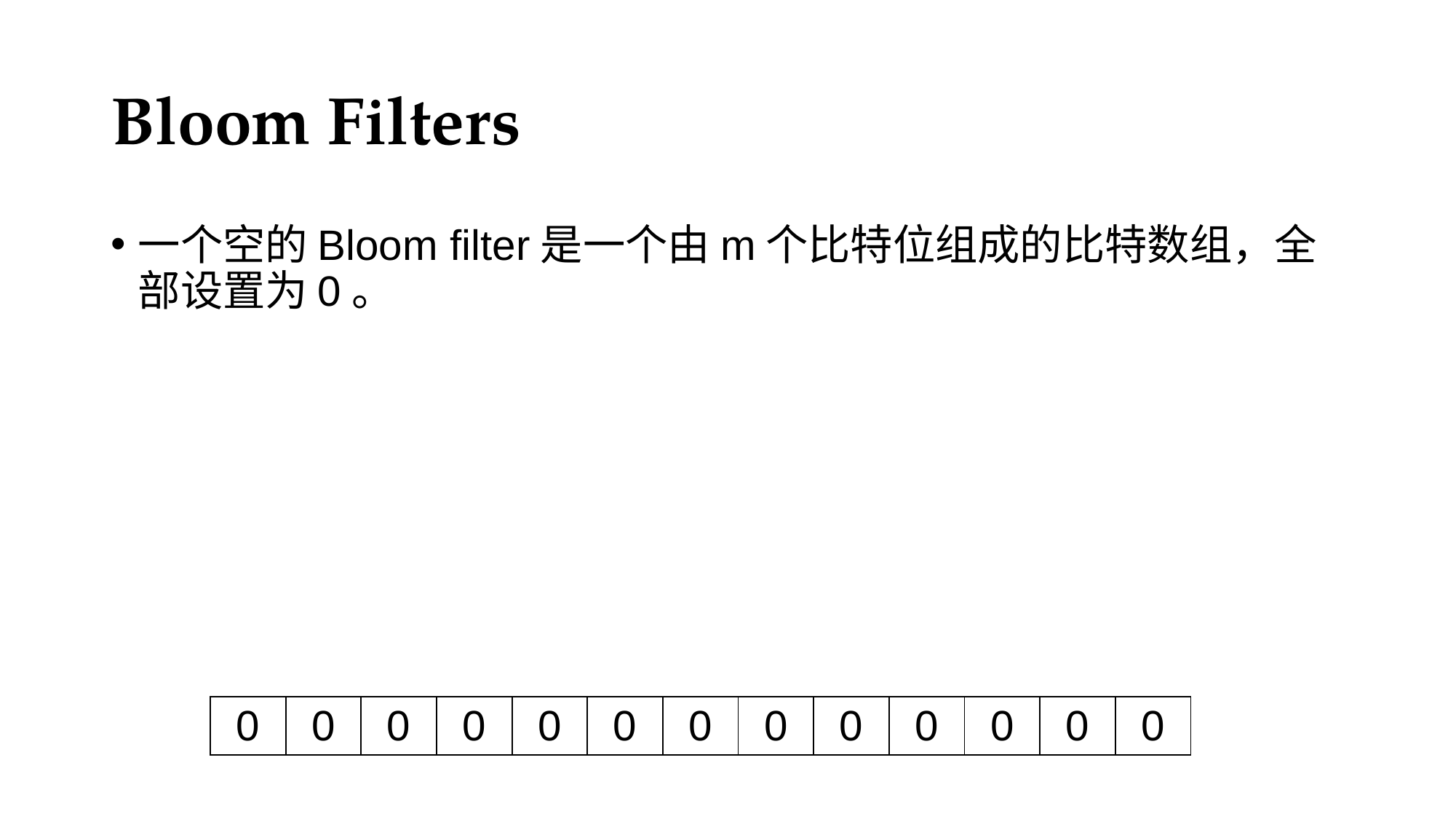

# Bloom Filters
一个空的Bloom filter是一个由m个比特位组成的比特数组，全部设置为0。
| 0 | 0 | 0 | 0 | 0 | 0 | 0 | 0 | 0 | 0 | 0 | 0 | 0 |
| --- | --- | --- | --- | --- | --- | --- | --- | --- | --- | --- | --- | --- |